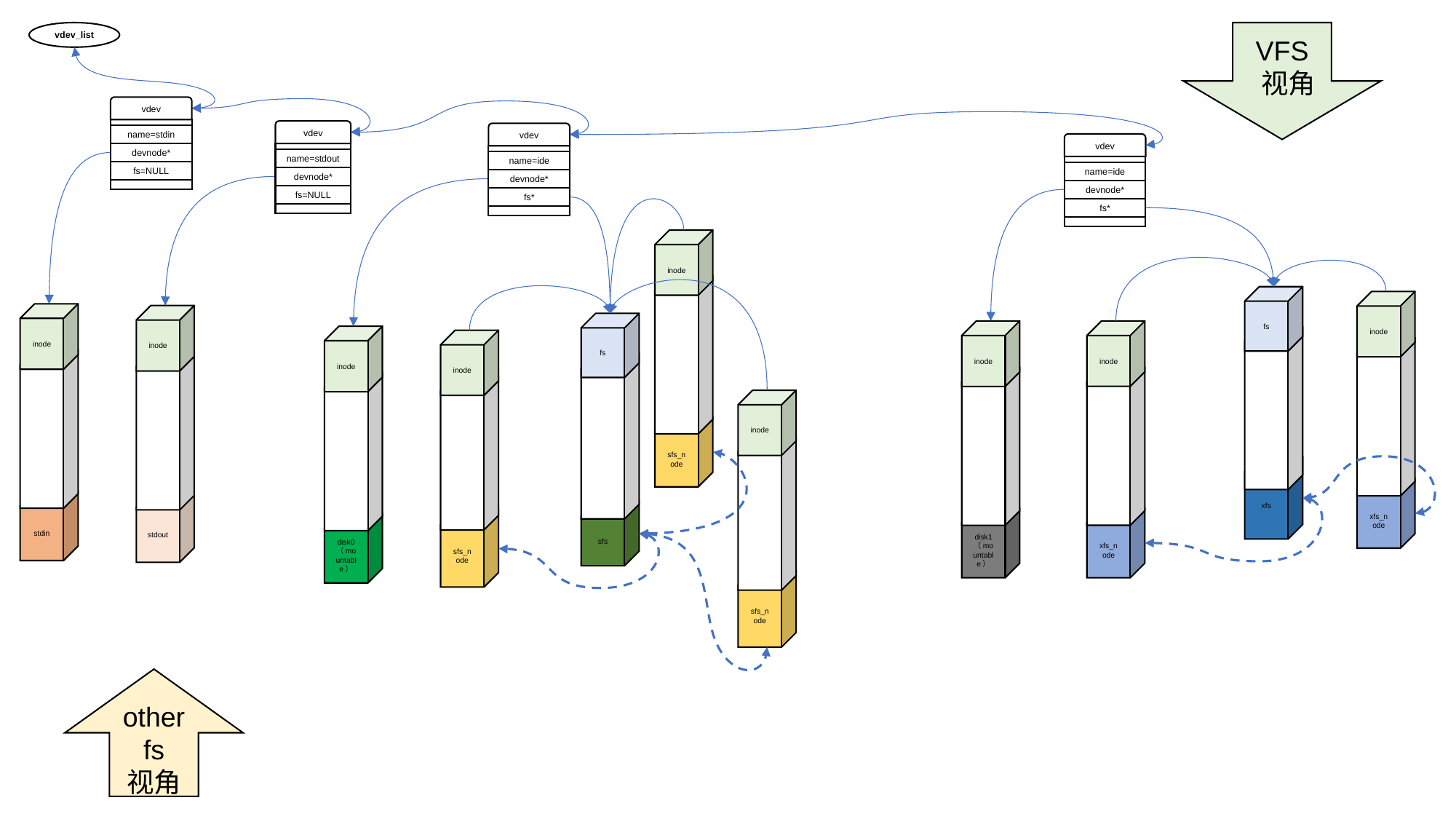

vdev_list
VFS
 视角
vdev

name=stdin
devnode*
fs=NULL
vdev

name=stdout
devnode*
fs=NULL
vdev

name=ide
devnode*
fs*
vdev

name=ide
devnode*
fs*
inode

sfs_node
fs

sfs
inode

disk0
（mountable）
inode

sfs_node
inode

sfs_node
fs

xfs
inode

xfs_node
inode

stdin
inode

stdout
inode

xfs_node
inode

disk1
（mountable）
otherfs
视角